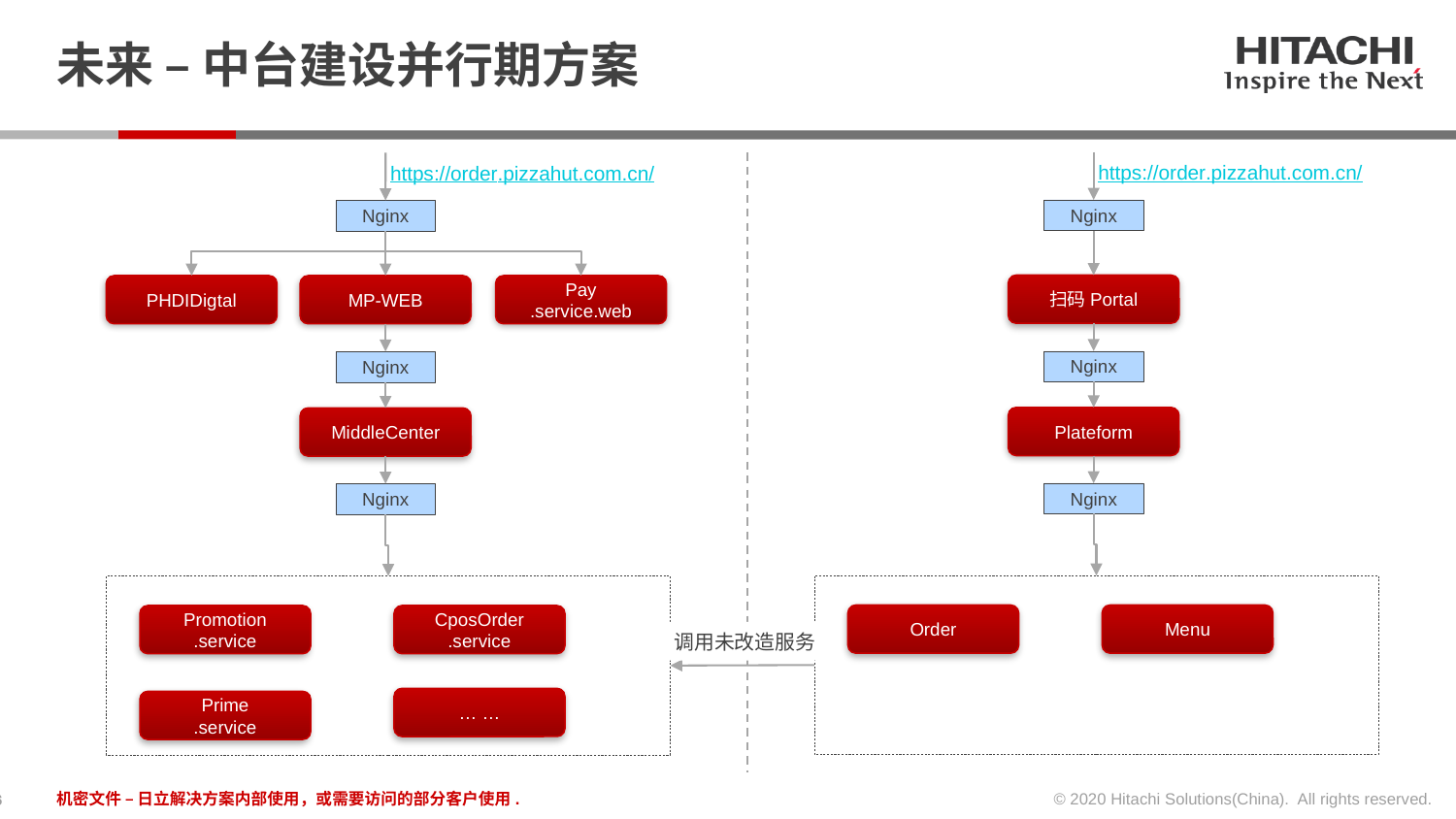

# 未来 – 中台建设并行期方案
https://order.pizzahut.com.cn/
https://order.pizzahut.com.cn/
Nginx
Nginx
扫码Portal
Pay
.service.web
MP-WEB
PHDIDigtal
Nginx
Nginx
Plateform
MiddleCenter
Nginx
Nginx

Order
Menu
Promotion
.service
CposOrder
.service
调用未改造服务
… …
Prime
.service